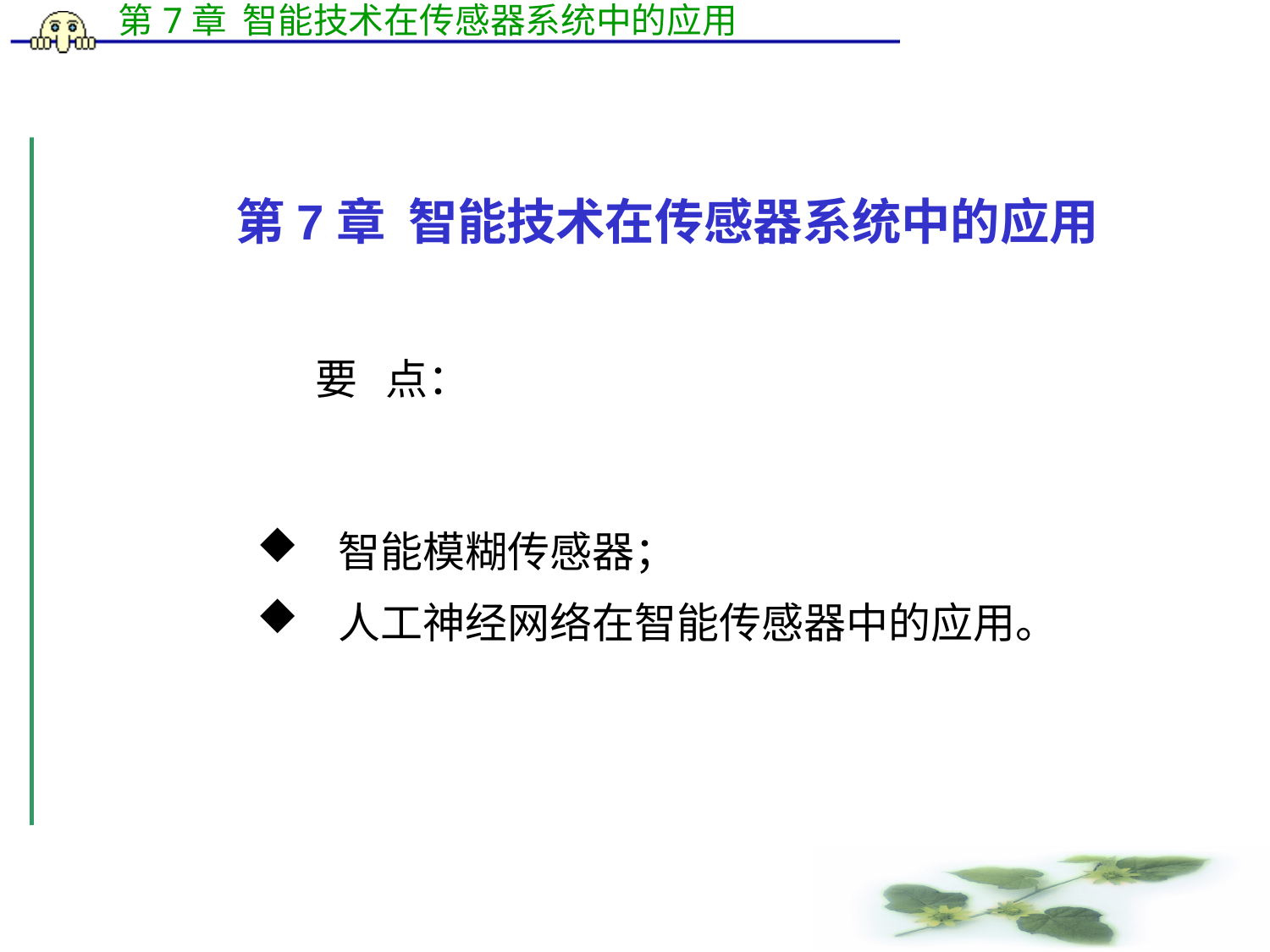

第7章  智能技术在传感器系统中的应用
     要   点：

   智能模糊传感器；
   人工神经网络在智能传感器中的应用。